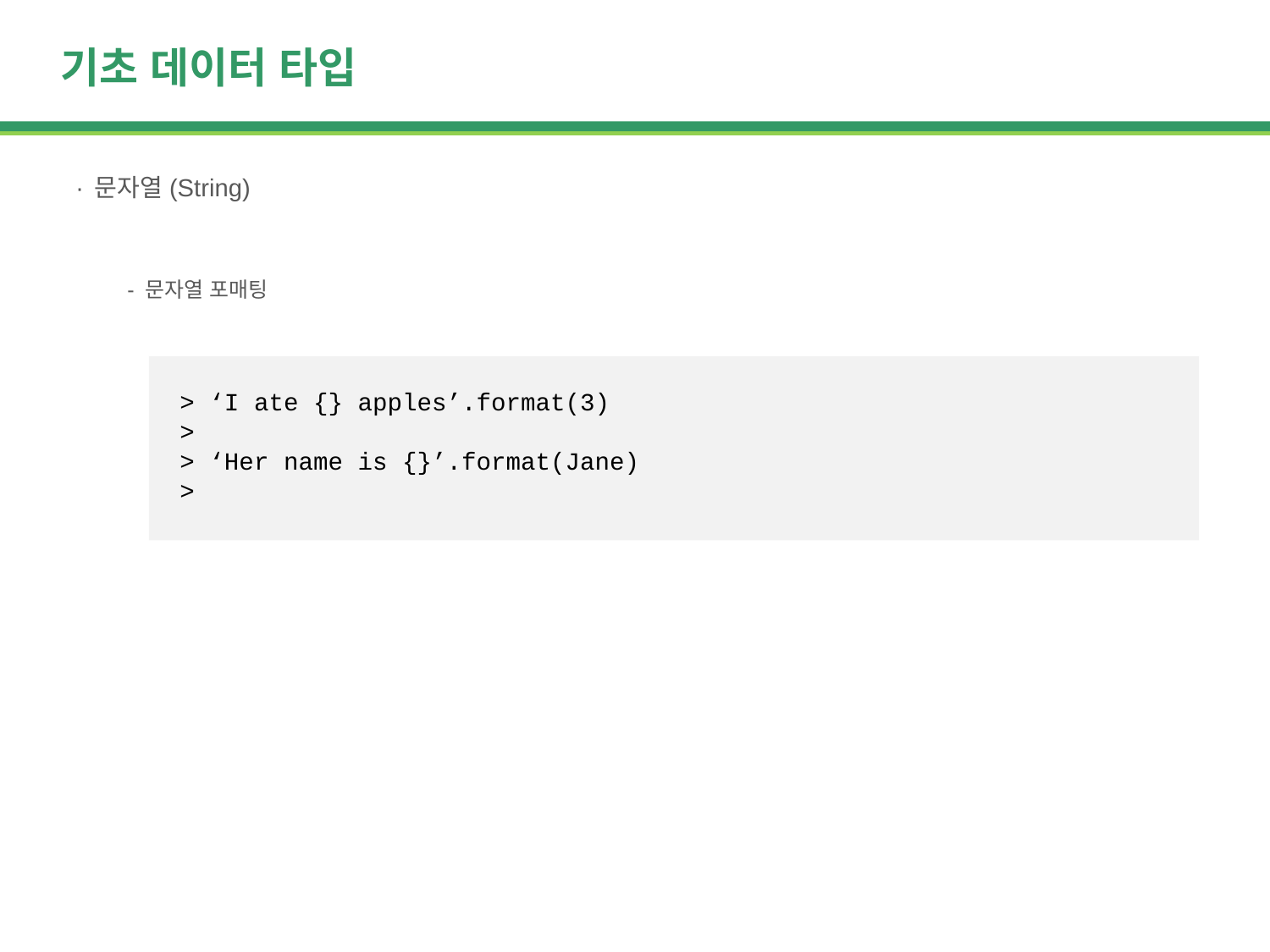

기초 데이터 타입

∙ 문자열(String)
- 문자열 포매팅

> ‘I ate {} apples’.format(3)
>
> ‘Her name is {}’.format(Jane)
>